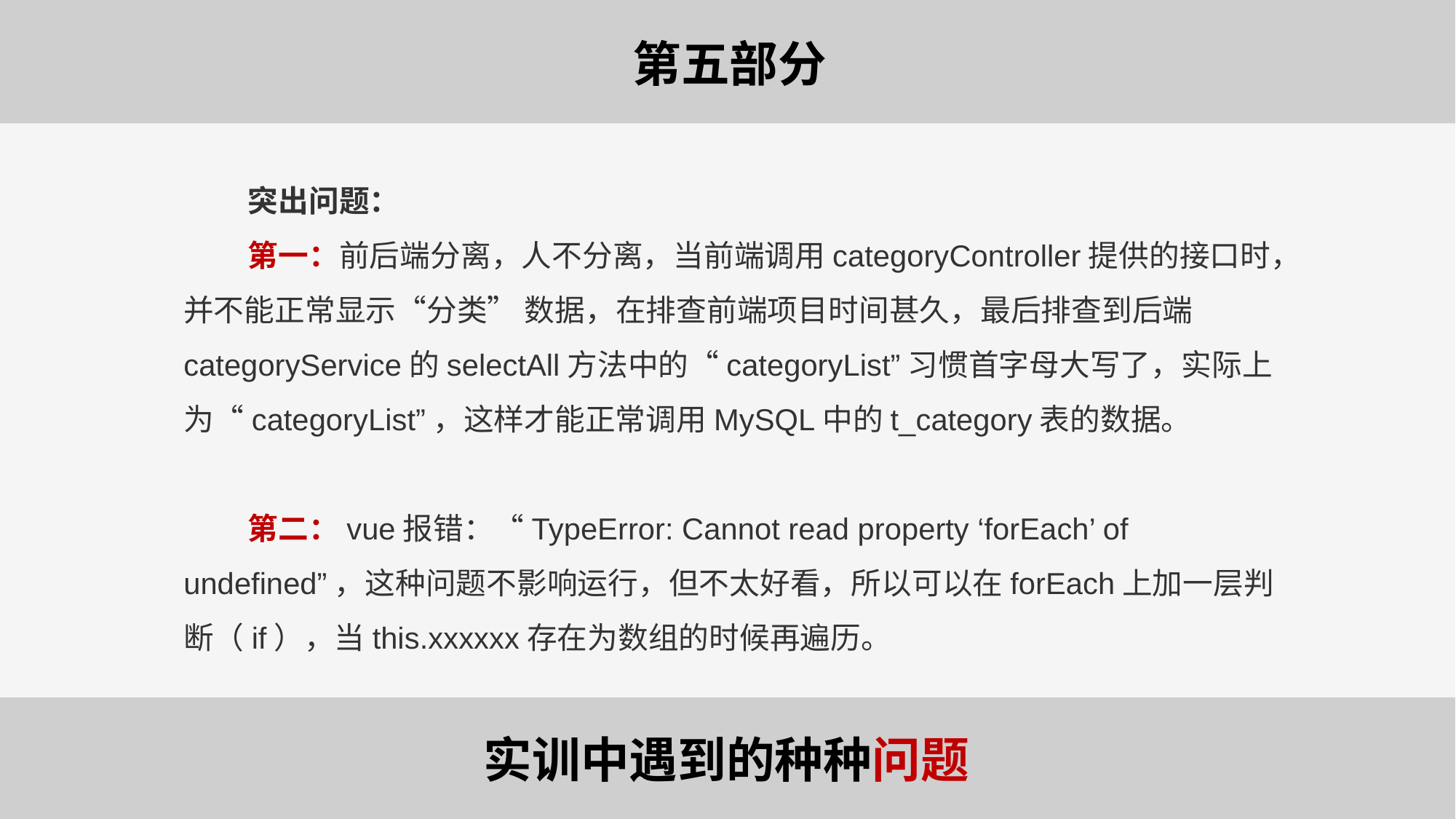

第五部分
突出问题：
第一：前后端分离，人不分离，当前端调用categoryController提供的接口时，并不能正常显示“分类” 数据，在排查前端项目时间甚久，最后排查到后端categoryService的selectAll方法中的“categoryList”习惯首字母大写了，实际上为“categoryList”，这样才能正常调用MySQL中的t_category表的数据。

第二：vue报错：“TypeError: Cannot read property ‘forEach’ of undefined”，这种问题不影响运行，但不太好看，所以可以在forEach上加一层判断（if），当this.xxxxxx存在为数组的时候再遍历。

实训中遇到的种种问题